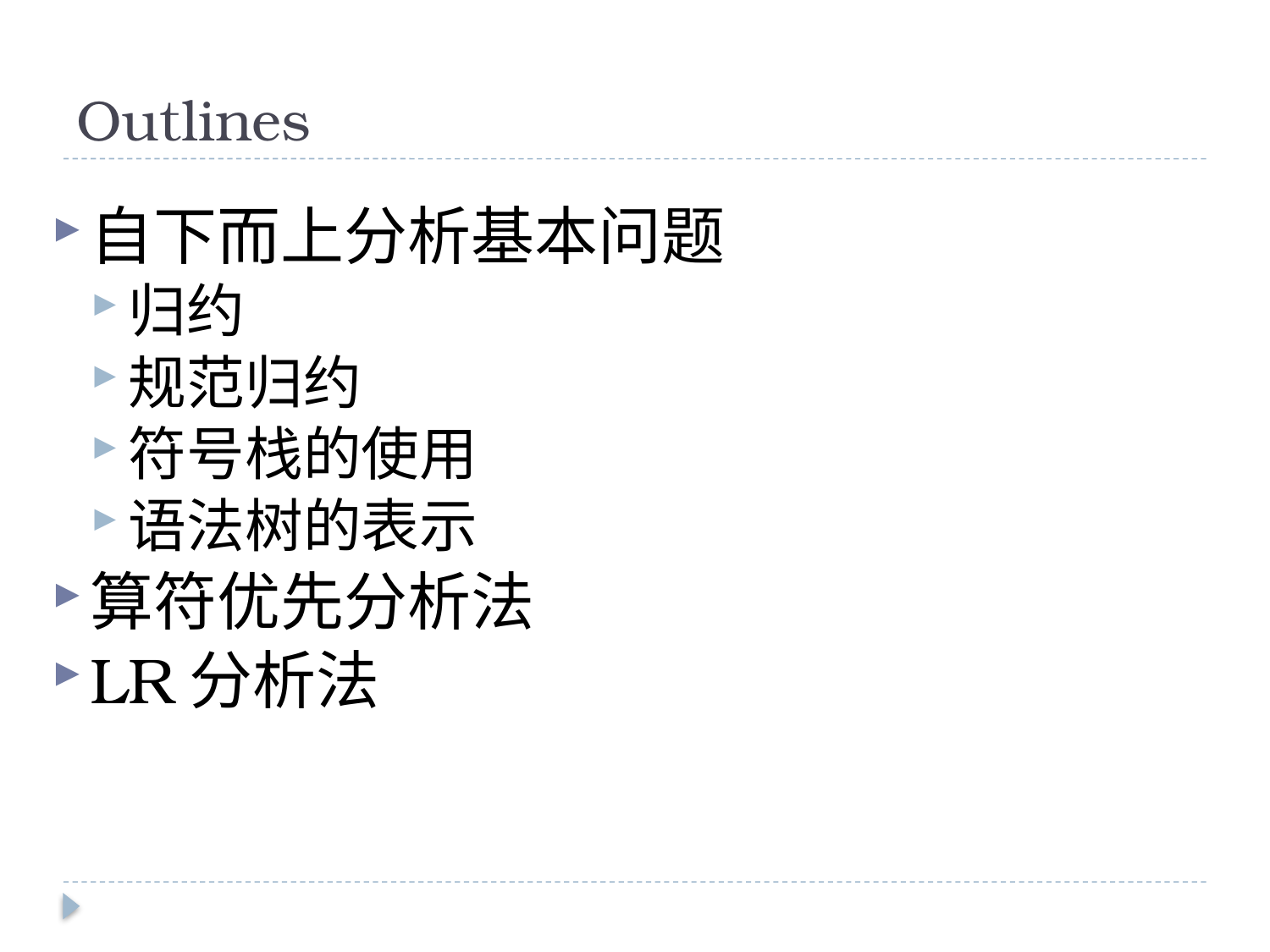

# Outlines
自下而上分析基本问题
归约
规范归约
符号栈的使用
语法树的表示
算符优先分析法
LR分析法
2